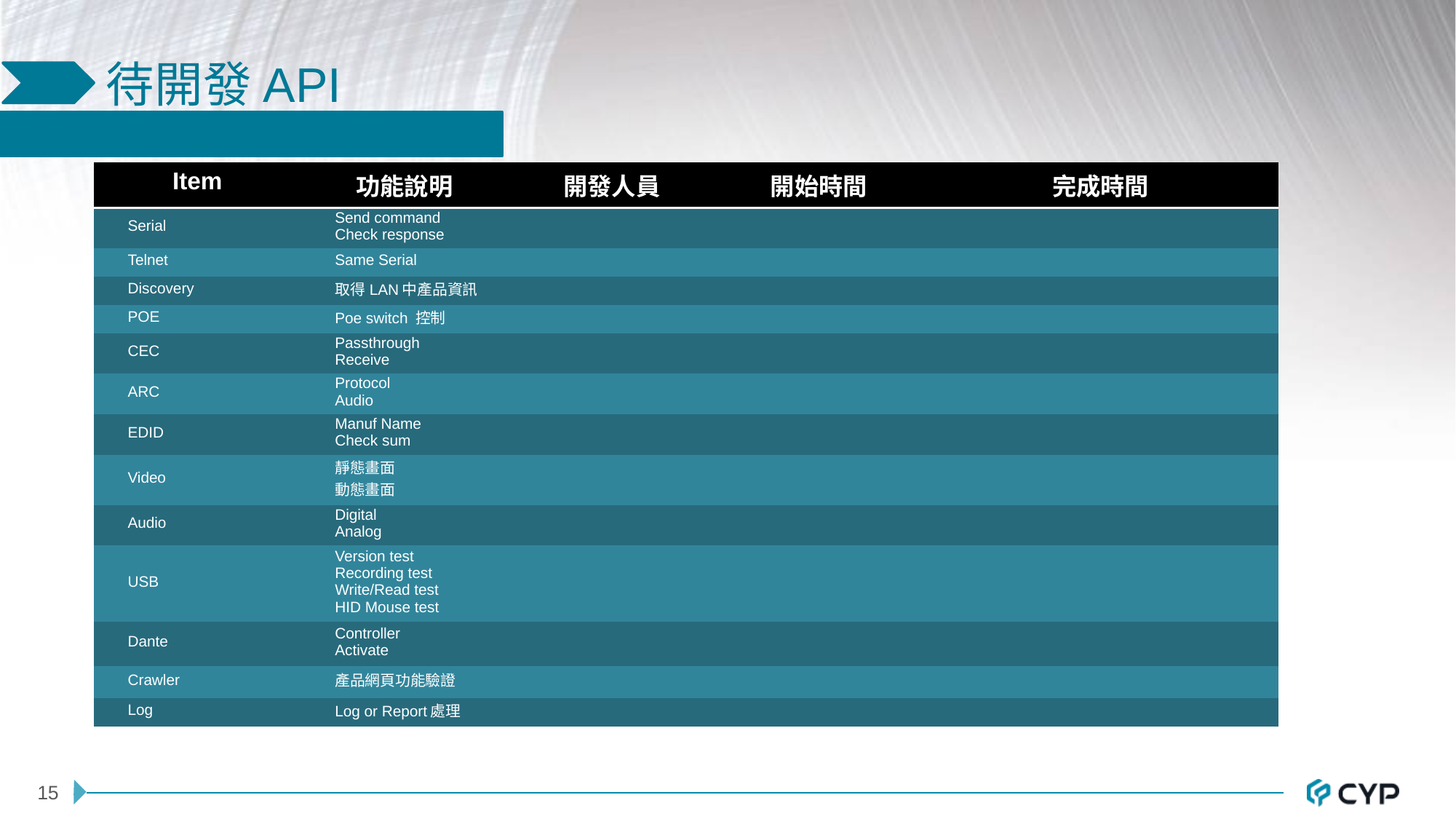

# 待開發API

| Item | 功能說明 | 開發人員 | 開始時間 | 完成時間 |
| --- | --- | --- | --- | --- |
| Serial | Send command Check response |  |  |  |
| Telnet | Same Serial |  |  |  |
| Discovery | 取得LAN中產品資訊 |  |  |  |
| POE | Poe switch 控制 |  |  |  |
| CEC | Passthrough Receive |  |  |  |
| ARC | Protocol Audio |  |  |  |
| EDID | Manuf Name Check sum |  |  |  |
| Video | 靜態畫面 動態畫面 |  |  |  |
| Audio | Digital Analog |  |  |  |
| USB | Version test Recording test Write/Read test HID Mouse test |  |  |  |
| Dante | Controller Activate |  |  |  |
| Crawler | 產品網頁功能驗證 |  |  |  |
| Log | Log or Report處理 |  |  |  |